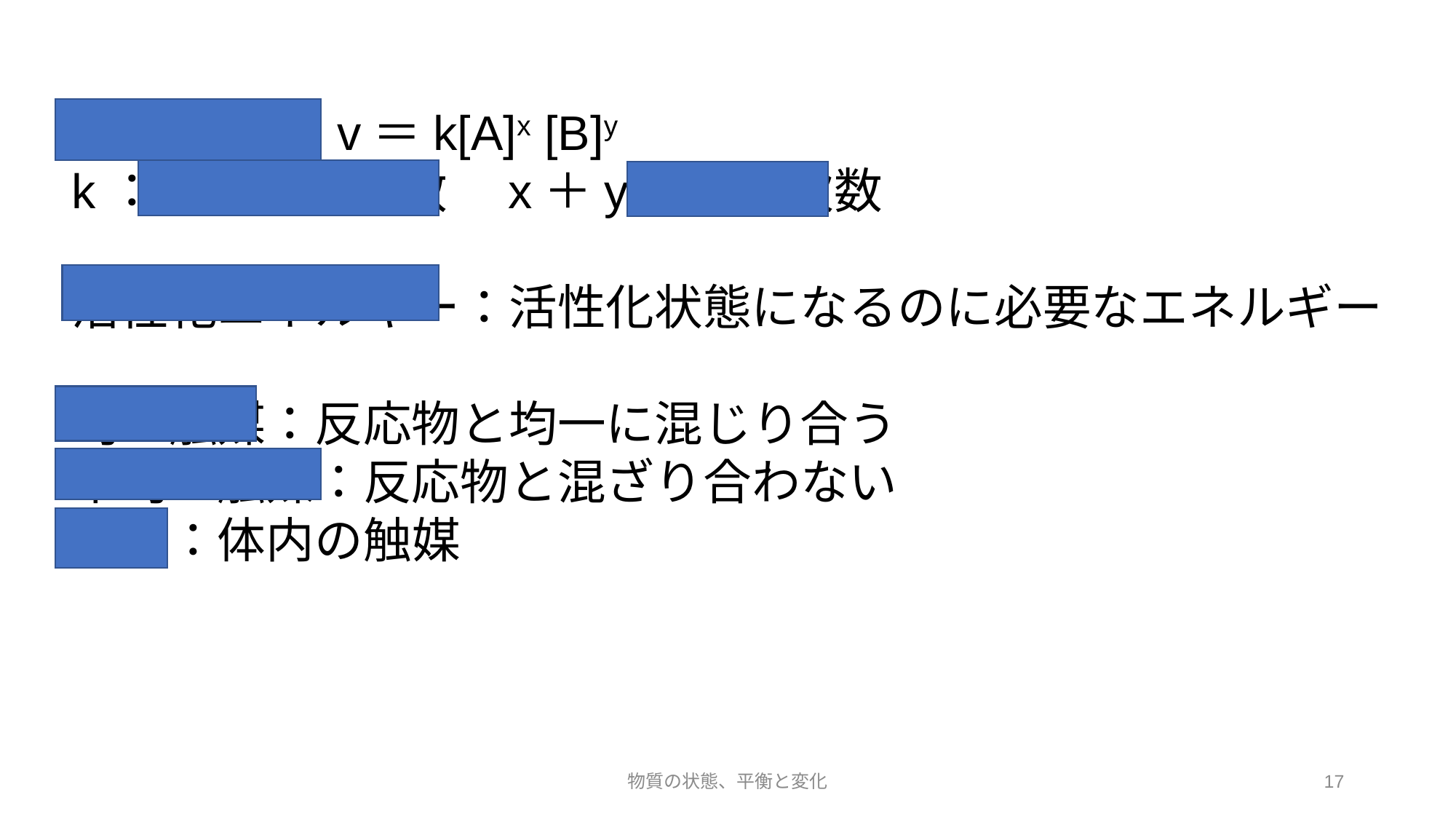

反応速度式 v＝k[A]x [B]y
k：反応速度定数　x＋y：反応次数

活性化エネルギー：活性化状態になるのに必要なエネルギー

均一触媒：反応物と均一に混じり合う
不均一触媒：反応物と混ざり合わない
酵素：体内の触媒

物質の状態、平衡と変化
17